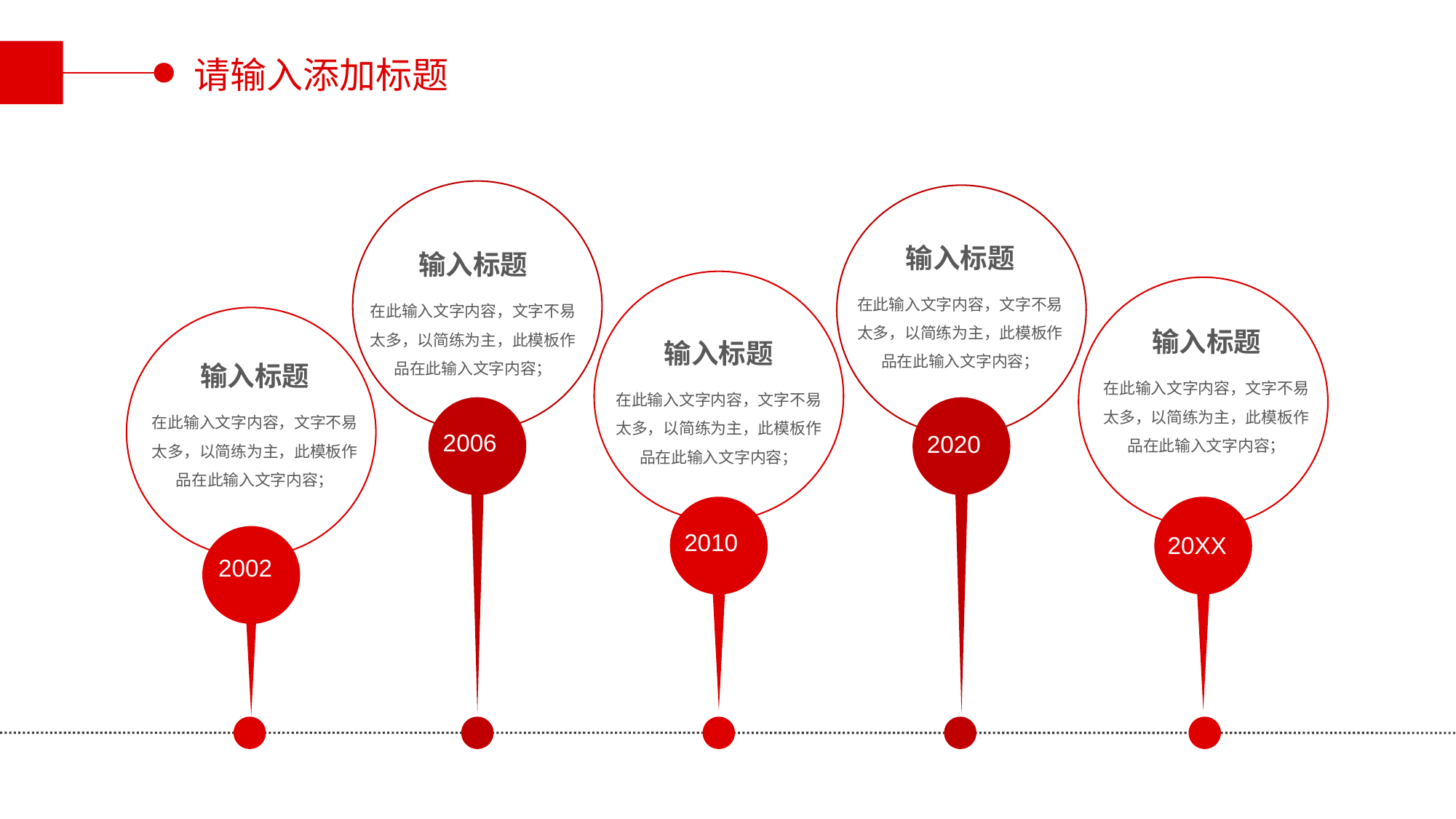

2006
2020

2010
20XX

2002

输入标题
输入标题
在此输入文字内容，文字不易太多，以简练为主，此模板作品在此输入文字内容；
在此输入文字内容，文字不易太多，以简练为主，此模板作品在此输入文字内容；
输入标题
输入标题
输入标题
在此输入文字内容，文字不易太多，以简练为主，此模板作品在此输入文字内容；
在此输入文字内容，文字不易太多，以简练为主，此模板作品在此输入文字内容；
在此输入文字内容，文字不易太多，以简练为主，此模板作品在此输入文字内容；